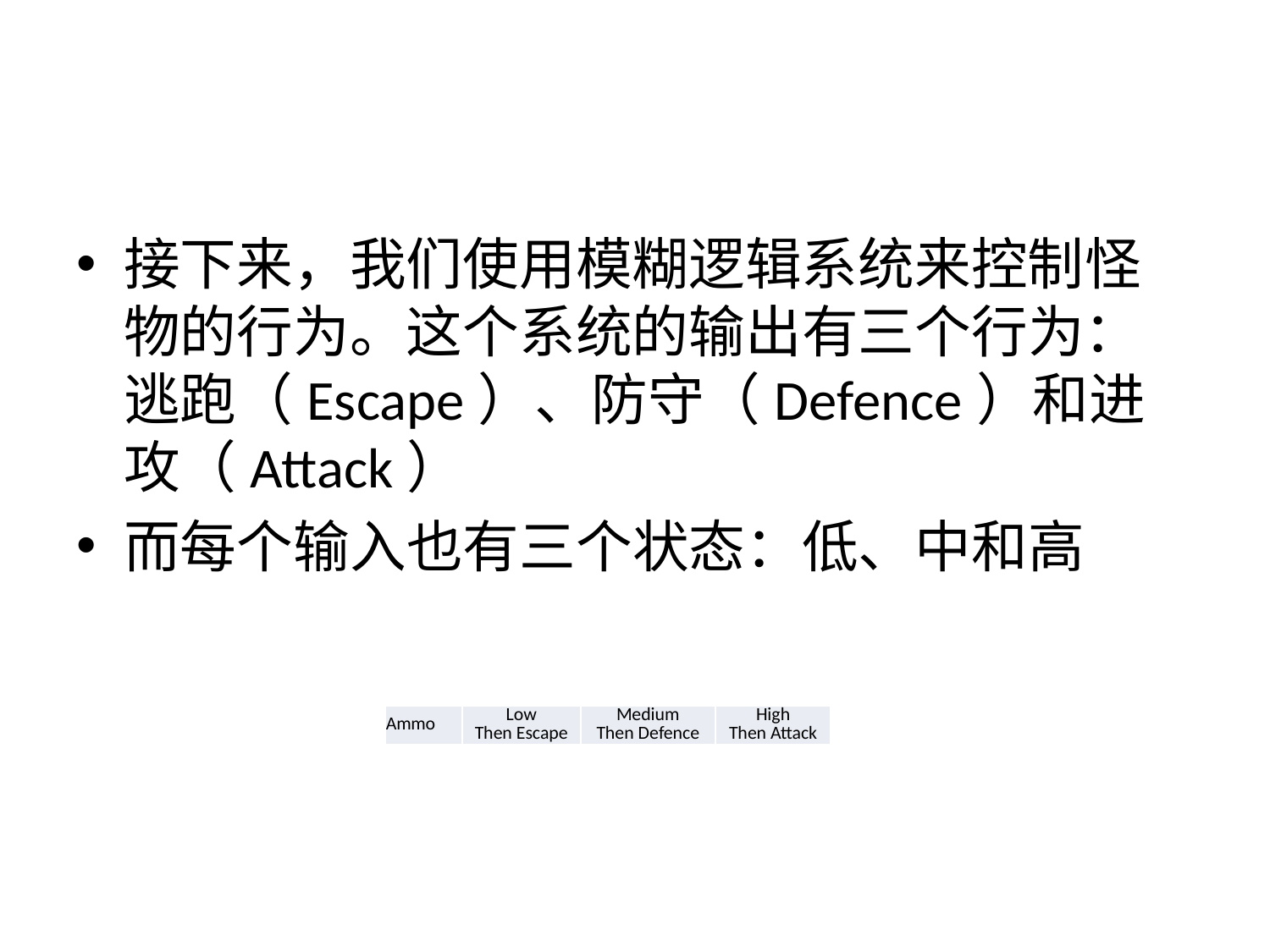

#
接下来，我们使用模糊逻辑系统来控制怪物的行为。这个系统的输出有三个行为：逃跑（Escape）、防守（Defence）和进攻（Attack）
而每个输入也有三个状态：低、中和高
| Ammo | Low Then Escape | Medium Then Defence | High Then Attack |
| --- | --- | --- | --- |